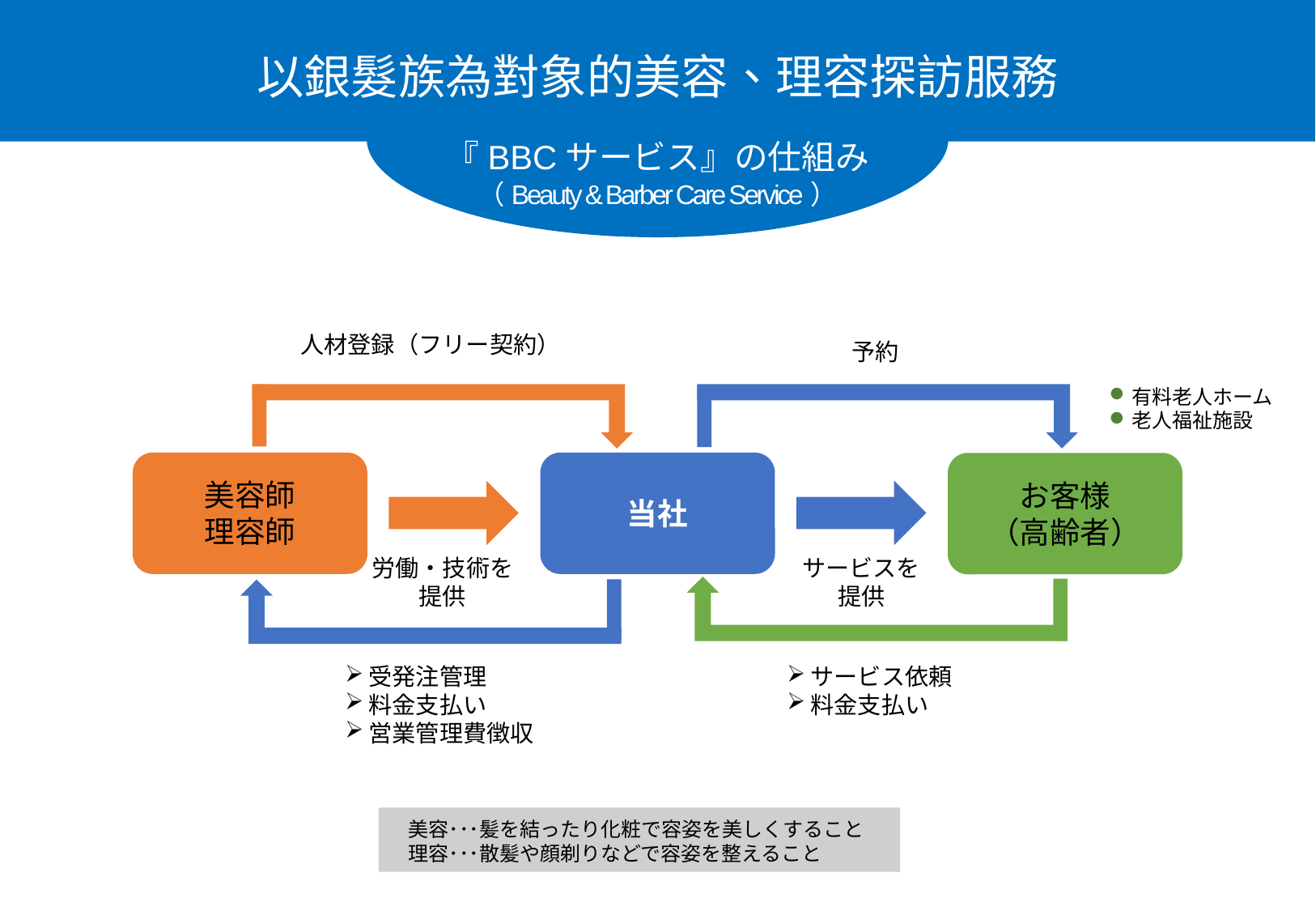

以銀髮族為對象的美容、理容探訪服務
『BBCサービス』の仕組み
（Beauty & Barber Care Service）
人材登録（フリー契約）
予約
有料老人ホーム
老人福祉施設

美容師
理容師
お客様
（高齢者）

当社
労働・技術を
提供
サービスを
提供

受発注管理
料金支払い
営業管理費徴収
サービス依頼
料金支払い

美容･･･髪を結ったり化粧で容姿を美しくすること
理容･･･散髪や顔剃りなどで容姿を整えること